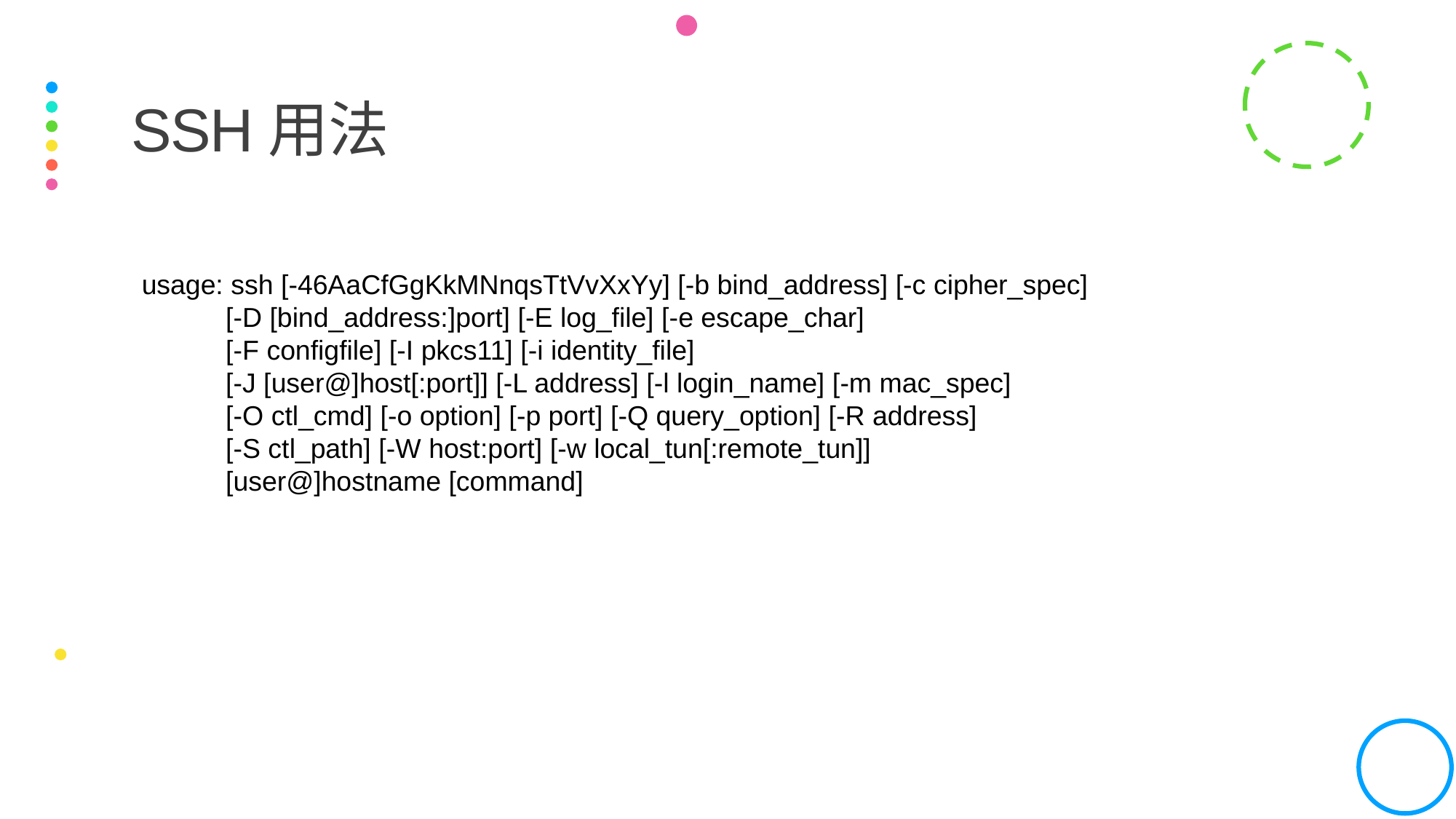

# Ssh用法
usage: ssh [-46AaCfGgKkMNnqsTtVvXxYy] [-b bind_address] [-c cipher_spec]
           [-D [bind_address:]port] [-E log_file] [-e escape_char]
           [-F configfile] [-I pkcs11] [-i identity_file]
           [-J [user@]host[:port]] [-L address] [-l login_name] [-m mac_spec]
           [-O ctl_cmd] [-o option] [-p port] [-Q query_option] [-R address]
           [-S ctl_path] [-W host:port] [-w local_tun[:remote_tun]]
           [user@]hostname [command]